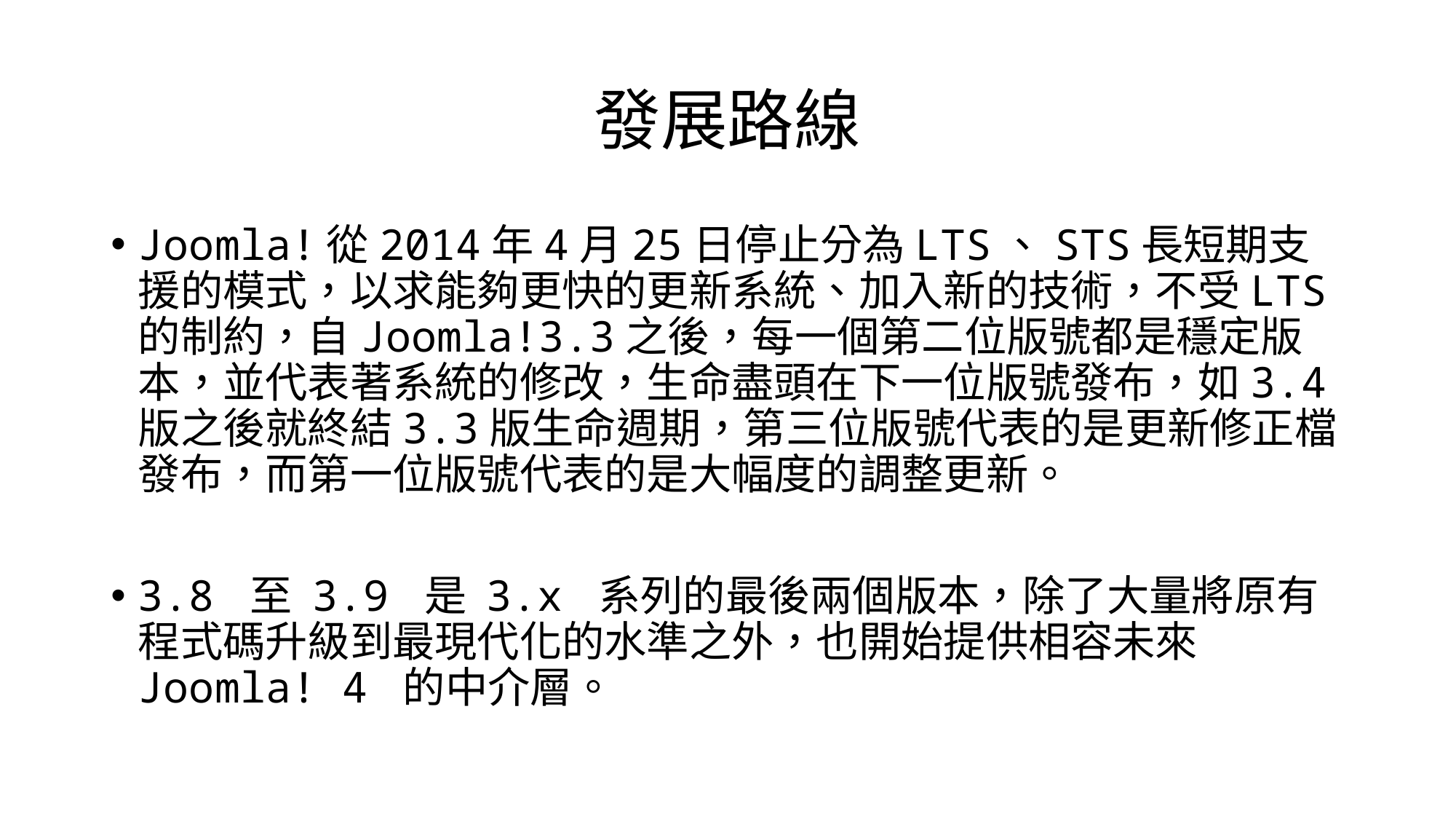

# 發展路線
Joomla!從2014年4月25日停止分為LTS、STS長短期支援的模式，以求能夠更快的更新系統、加入新的技術，不受LTS的制約，自Joomla!3.3之後，每一個第二位版號都是穩定版本，並代表著系統的修改，生命盡頭在下一位版號發布，如3.4版之後就終結3.3版生命週期，第三位版號代表的是更新修正檔發布，而第一位版號代表的是大幅度的調整更新。

3.8 至 3.9 是 3.x 系列的最後兩個版本，除了大量將原有程式碼升級到最現代化的水準之外，也開始提供相容未來 Joomla! 4 的中介層。